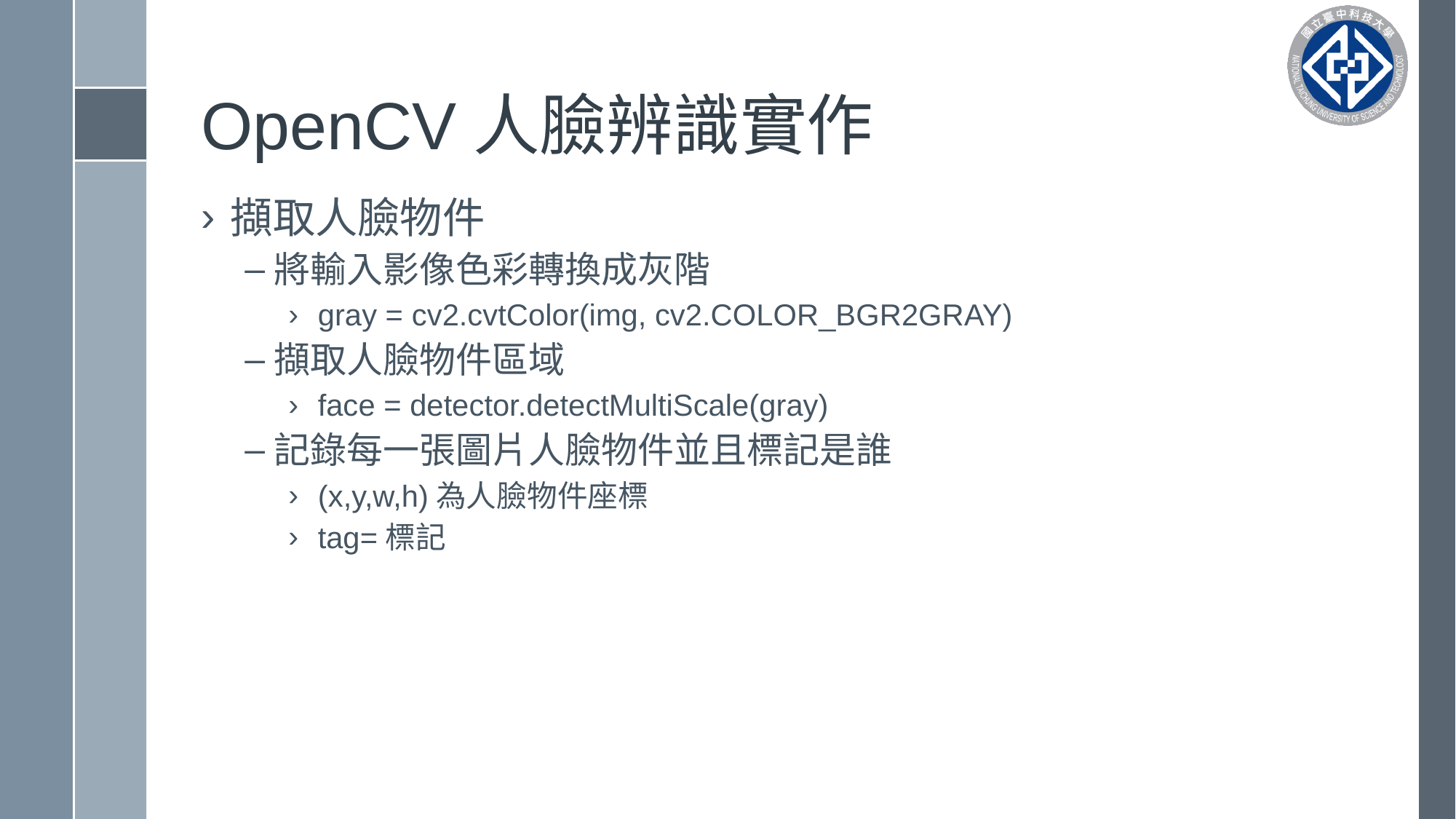

# OpenCV人臉辨識實作
擷取人臉物件
將輸入影像色彩轉換成灰階
gray = cv2.cvtColor(img, cv2.COLOR_BGR2GRAY)
擷取人臉物件區域
face = detector.detectMultiScale(gray)
記錄每一張圖片人臉物件並且標記是誰
(x,y,w,h)為人臉物件座標
tag=標記